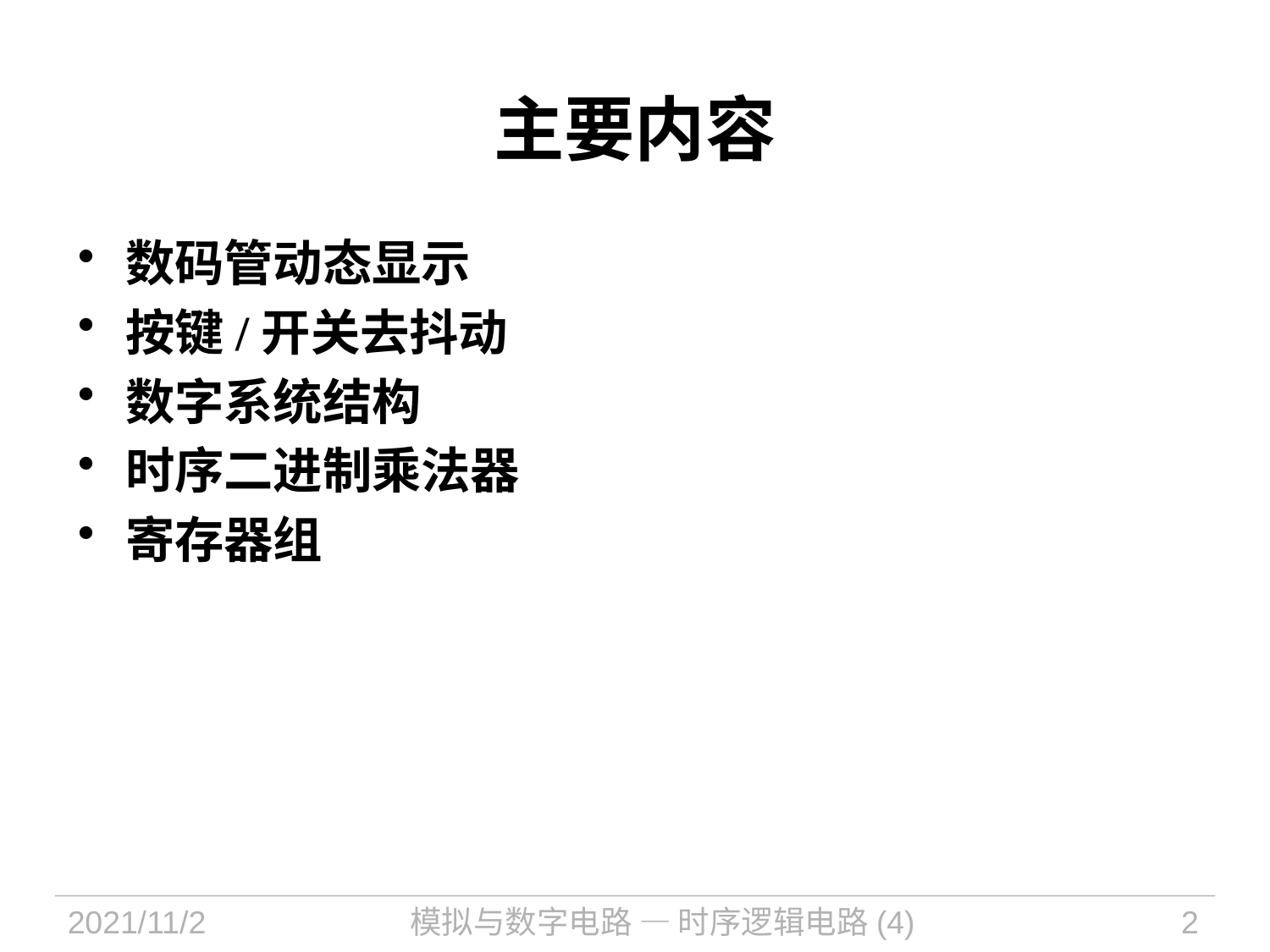

主要内容
数码管动态显示
按键/开关去抖动
数字系统结构
时序二进制乘法器
寄存器组
2021/11/2
模拟与数字电路 — 时序逻辑电路(4)
2